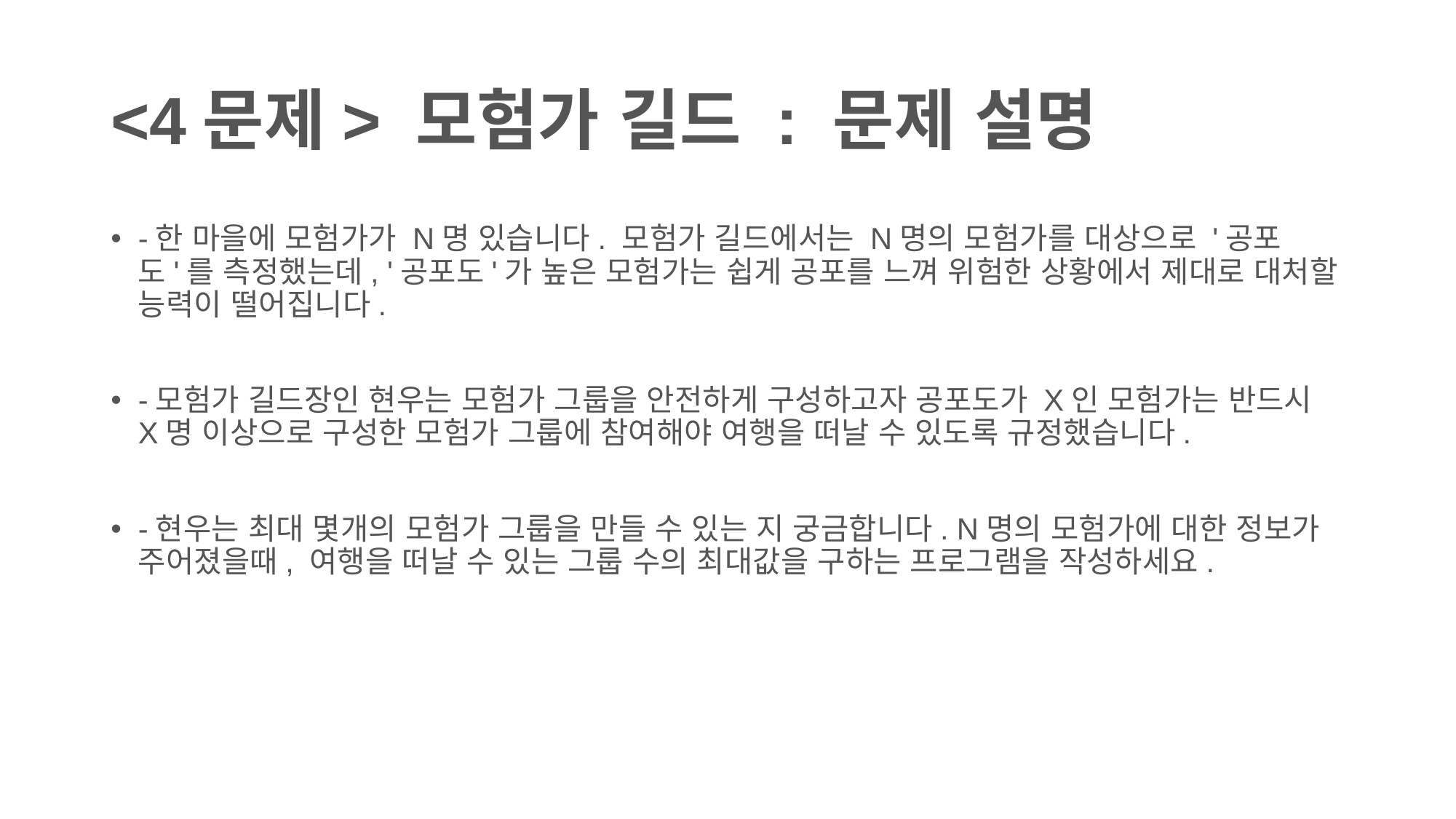

# <4문제> 모험가 길드 : 문제 설명
-한 마을에 모험가가 N명 있습니다. 모험가 길드에서는 N명의 모험가를 대상으로 '공포도'를 측정했는데, '공포도'가 높은 모험가는 쉽게 공포를 느껴 위험한 상황에서 제대로 대처할 능력이 떨어집니다.

-모험가 길드장인 현우는 모험가 그룹을 안전하게 구성하고자 공포도가 X인 모험가는 반드시 X명 이상으로 구성한 모험가 그룹에 참여해야 여행을 떠날 수 있도록 규정했습니다.

-현우는 최대 몇개의 모험가 그룹을 만들 수 있는 지 궁금합니다. N명의 모험가에 대한 정보가 주어졌을때, 여행을 떠날 수 있는 그룹 수의 최대값을 구하는 프로그램을 작성하세요.